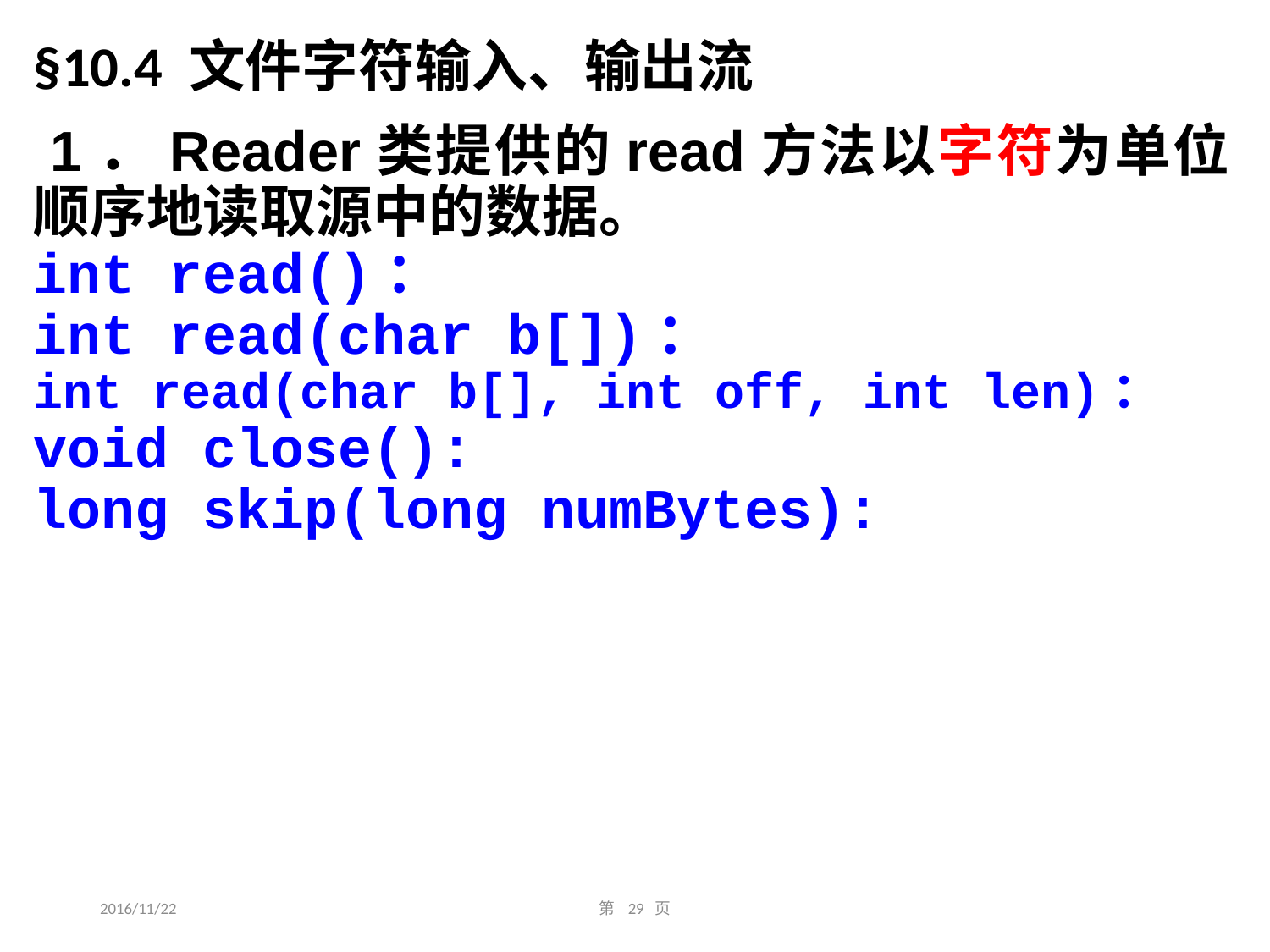

§10.4 文件字符输入、输出流
 1．Reader类提供的read方法以字符为单位顺序地读取源中的数据。
int read()：
int read(char b[])：
int read(char b[], int off, int len)：
void close():
long skip(long numBytes):
2016/11/22
第  29  页